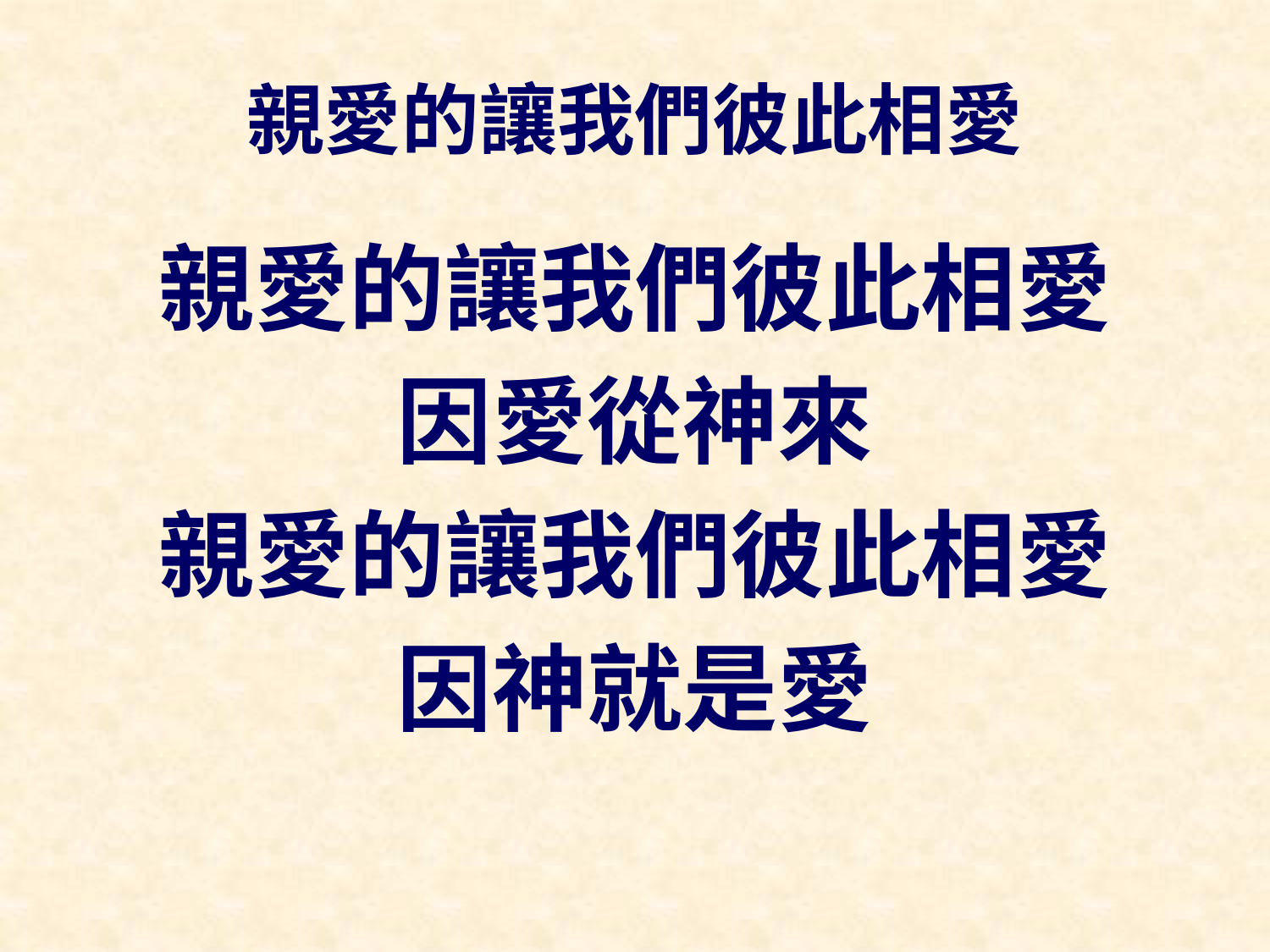

# 親愛的讓我們彼此相愛
親愛的讓我們彼此相愛
因愛從神來
親愛的讓我們彼此相愛
因神就是愛